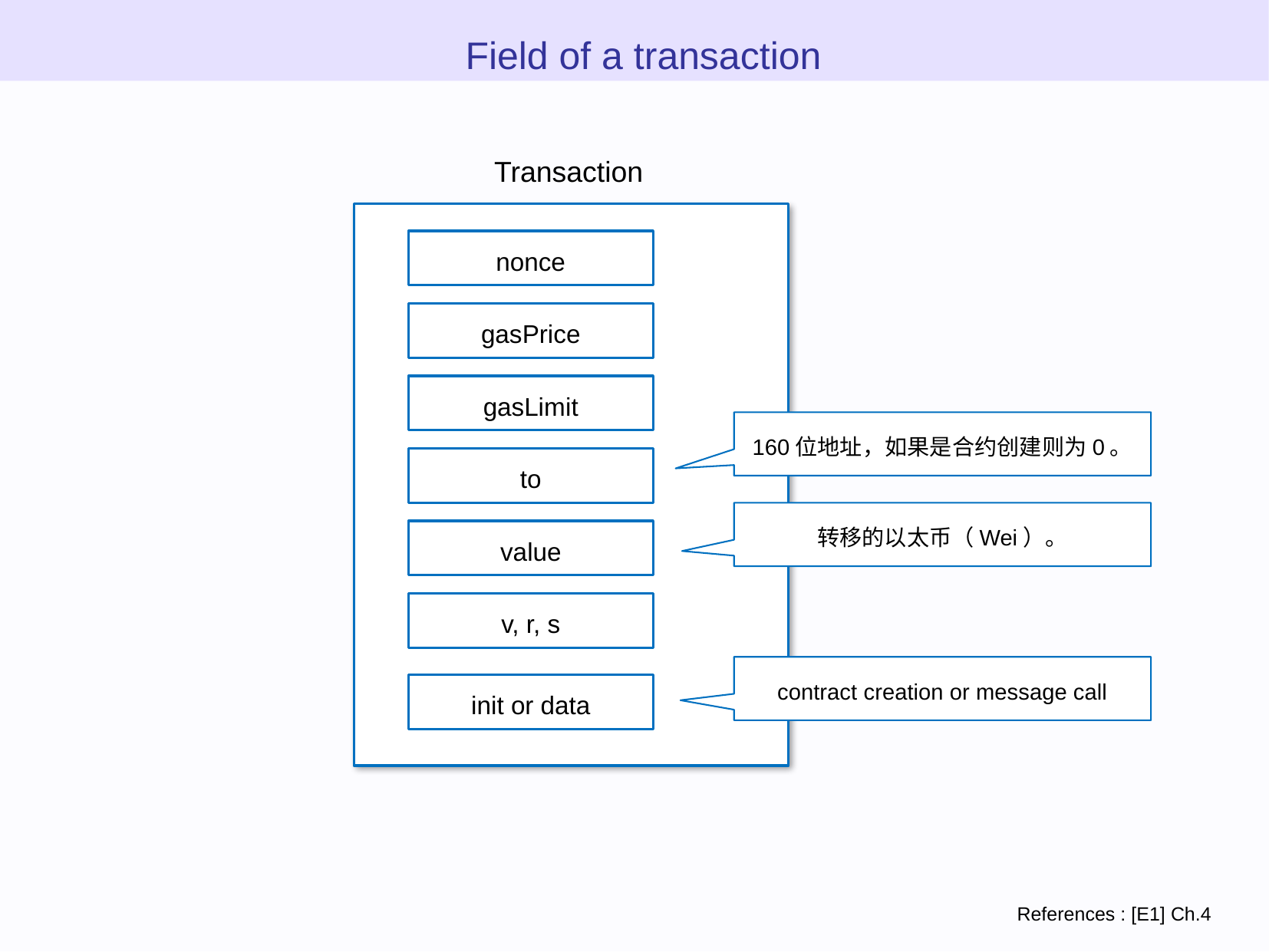

Field of a transaction
Transaction

nonce
gasPrice
gasLimit
160位地址，如果是合约创建则为0。
to
转移的以太币（Wei）。
value
v, r, s
contract creation or message call
init or data
References : [E1] Ch.4